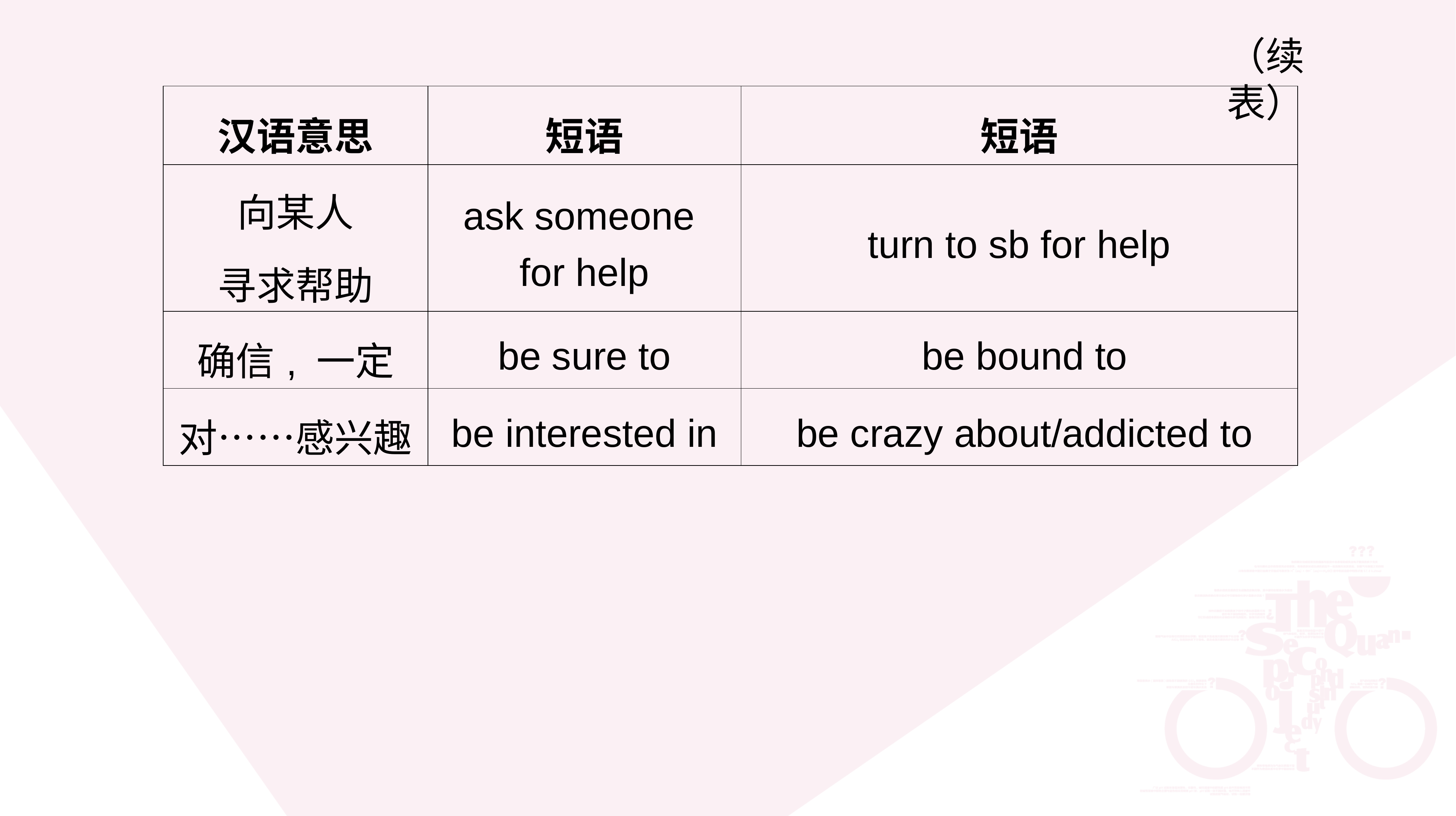

（续表）
| 汉语意思 | 短语 | 短语 |
| --- | --- | --- |
| 向某人 寻求帮助 | ask someone for help | turn to sb for help |
| 确信, 一定 | be sure to | be bound to |
| 对……感兴趣 | be interested in | be crazy about/addicted to |